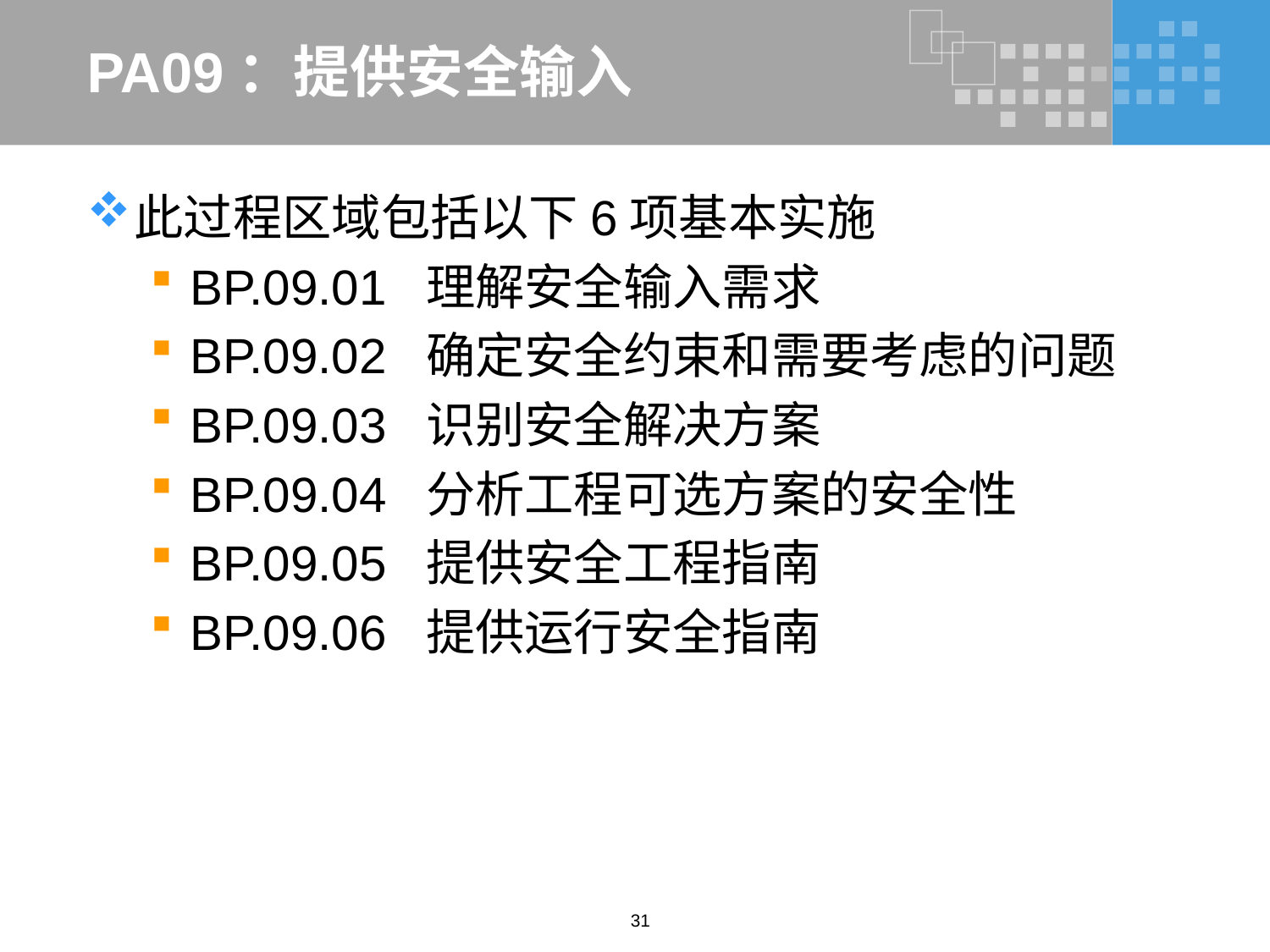

# PA09：提供安全输入
此过程区域包括以下6项基本实施
BP.09.01  理解安全输入需求
BP.09.02  确定安全约束和需要考虑的问题
BP.09.03  识别安全解决方案
BP.09.04  分析工程可选方案的安全性
BP.09.05  提供安全工程指南
BP.09.06  提供运行安全指南
31